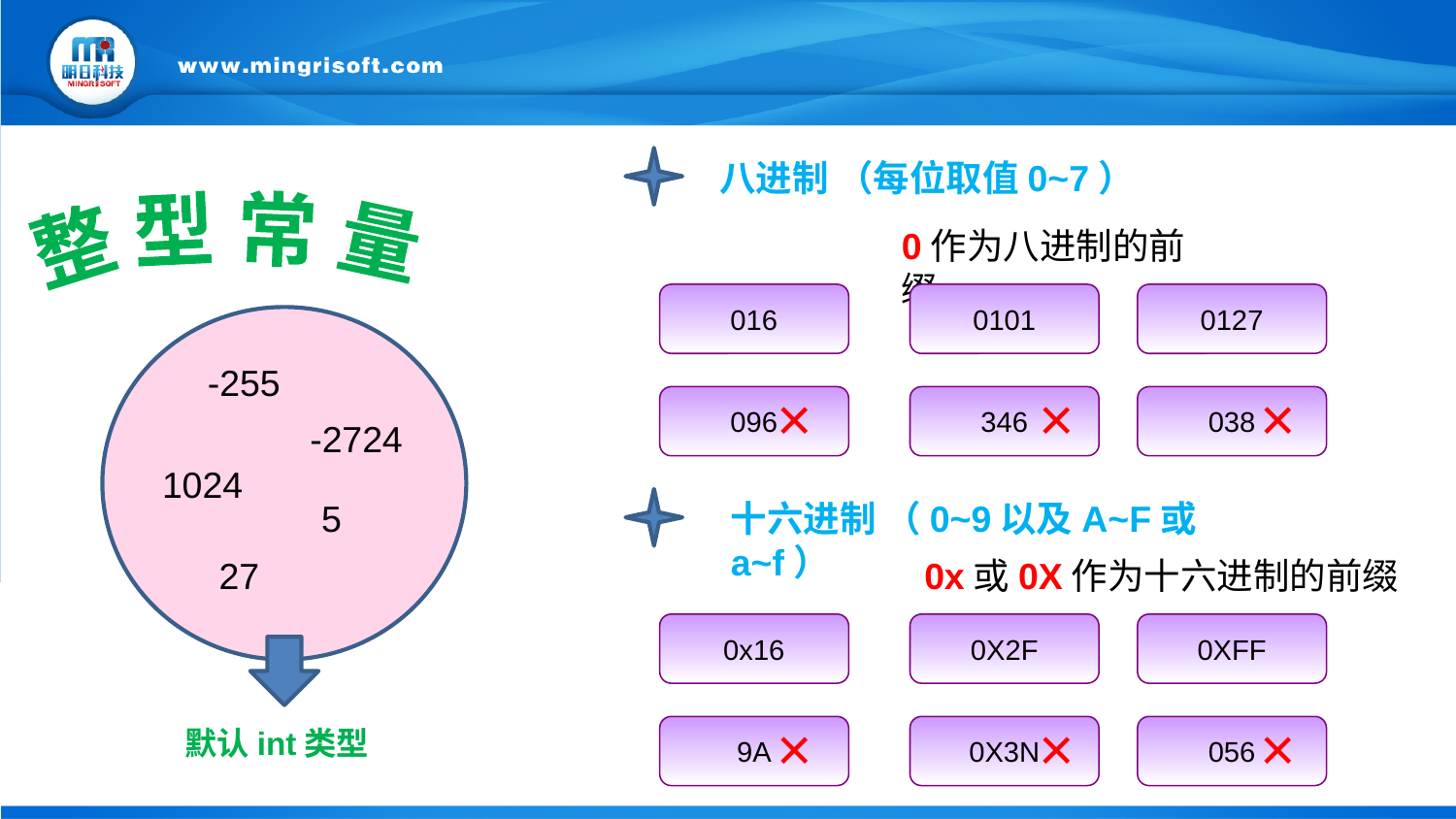

八进制 （每位取值0~7）
0作为八进制的前缀
整 型 常 量
016
0101
0127

-255
-2724
1024
5
27
×
×
×
096
346
038

十六进制 （0~9以及A~F或a~f）
0x或0X作为十六进制的前缀
0x16
0X2F
0XFF

×
×
×
默认int类型
9A
0X3N
056